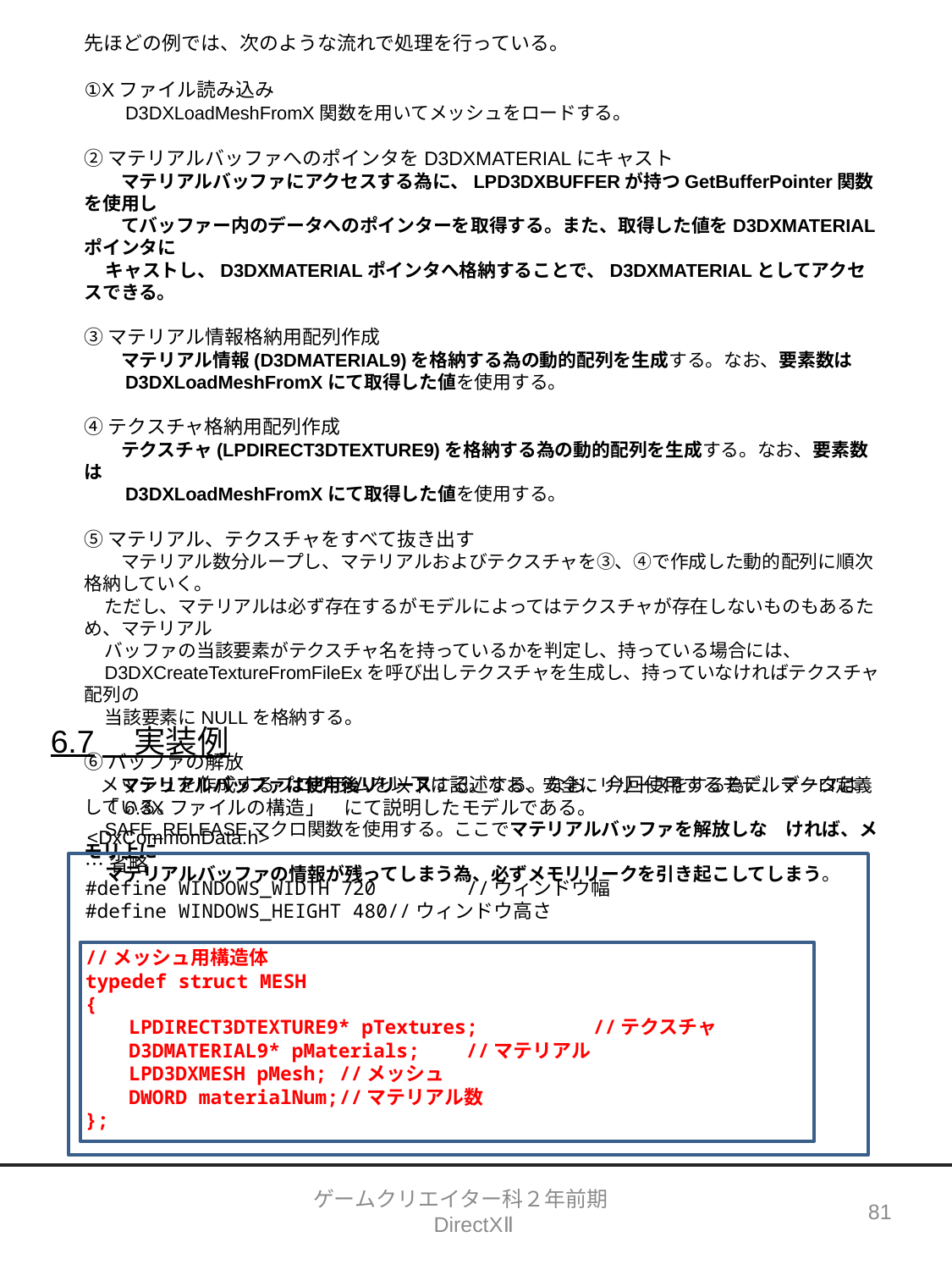

先ほどの例では、次のような流れで処理を行っている。

①Xファイル読み込み
　　D3DXLoadMeshFromX関数を用いてメッシュをロードする。

②マテリアルバッファへのポインタをD3DXMATERIALにキャスト
　　マテリアルバッファにアクセスする為に、LPD3DXBUFFERが持つGetBufferPointer関数を使用し
　　てバッファー内のデータへのポインターを取得する。また、取得した値をD3DXMATERIALポインタに
    キャストし、D3DXMATERIALポインタへ格納することで、D3DXMATERIALとしてアクセスできる。

③マテリアル情報格納用配列作成
　　マテリアル情報(D3DMATERIAL9)を格納する為の動的配列を生成する。なお、要素数は
　　D3DXLoadMeshFromXにて取得した値を使用する。

④テクスチャ格納用配列作成
　　テクスチャ(LPDIRECT3DTEXTURE9)を格納する為の動的配列を生成する。なお、要素数は
　　D3DXLoadMeshFromXにて取得した値を使用する。

⑤マテリアル、テクスチャをすべて抜き出す
　　マテリアル数分ループし、マテリアルおよびテクスチャを③、④で作成した動的配列に順次格納していく。
    ただし、マテリアルは必ず存在するがモデルによってはテクスチャが存在しないものもあるため、マテリアル
    バッファの当該要素がテクスチャ名を持っているかを判定し、持っている場合には、
    D3DXCreateTextureFromFileExを呼び出しテクスチャを生成し、持っていなければテクスチャ配列の
    当該要素にNULLを格納する。

⑥バッファの解放
　　マテリアルバッファは使用後リリースする。なお、安全にリリースをする為に、マクロ定義している。
    SAFE_RELEASEマクロ関数を使用する。ここでマテリアルバッファを解放しな　ければ、メモリ上に
    マテリアルバッファの情報が残ってしまう為、必ずメモリリークを引き起こしてしまう。
6.7　実装例
　メッシュを作成するプログラムを以下に記述する。なお、今回使用するモデルデータは　「6.3Xファイルの構造」　にて説明したモデルである。
<DxCommonData.h>
…省略
#define WINDOWS_WIDTH 720	//ウィンドウ幅
#define WINDOWS_HEIGHT 480//ウィンドウ高さ

//メッシュ用構造体
typedef struct MESH
{
　　LPDIRECT3DTEXTURE9* pTextures;	//テクスチャ
　　D3DMATERIAL9* pMaterials;	//マテリアル
　　LPD3DXMESH pMesh;	//メッシュ
　　DWORD materialNum;	//マテリアル数
};

ゲームクリエイター科２年前期　DirectXⅡ
81